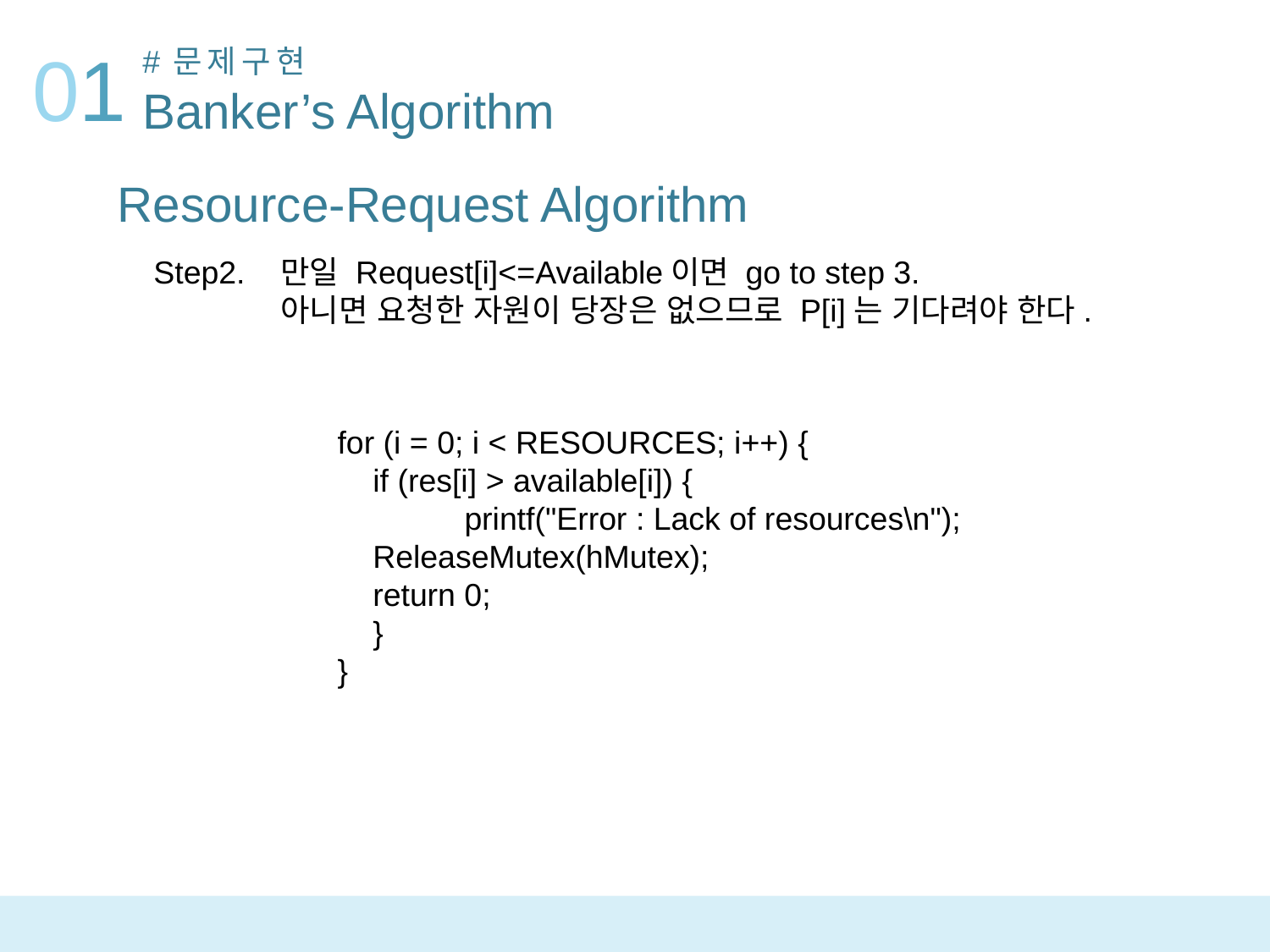

01
#문제구현
Banker’s Algorithm
Resource-Request Algorithm
Step2.	만일 Request[i]<=Available이면 go to step 3.
	아니면 요청한 자원이 당장은 없으므로 P[i]는 기다려야 한다.
for (i = 0; i < RESOURCES; i++) {
    if (res[i] > available[i]) {
	printf("Error : Lack of resources\n");
    ReleaseMutex(hMutex);
    return 0;
    }
}